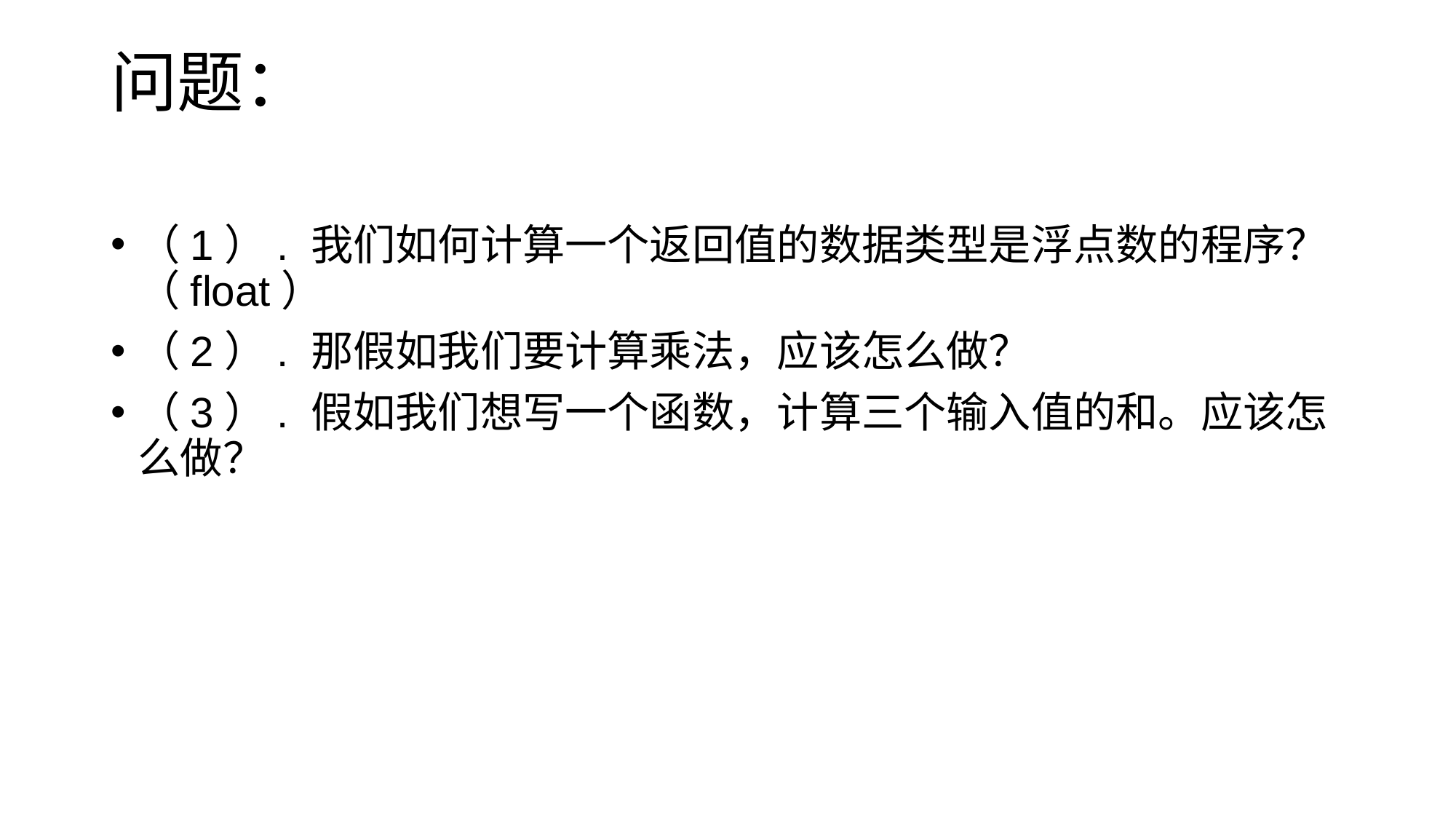

# 问题：
（1）. 我们如何计算一个返回值的数据类型是浮点数的程序？（float）
（2）. 那假如我们要计算乘法，应该怎么做？
（3）. 假如我们想写一个函数，计算三个输入值的和。应该怎么做？